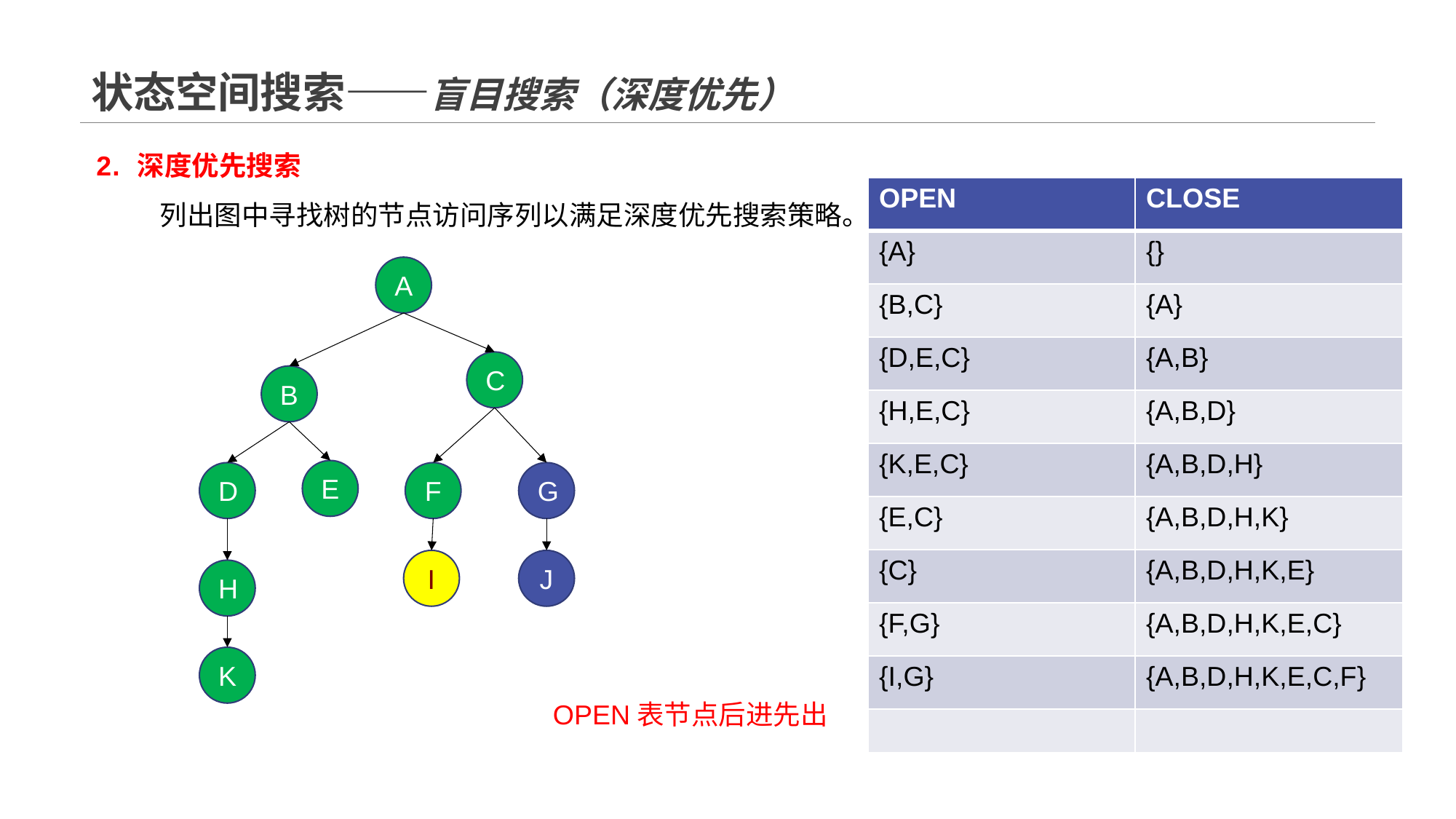

# 状态空间搜索——盲目搜索（深度优先）
深度优先搜索
| OPEN | CLOSE |
| --- | --- |
| {A} | {} |
| {B,C} | {A} |
| {D,E,C} | {A,B} |
| {H,E,C} | {A,B,D} |
| {K,E,C} | {A,B,D,H} |
| {E,C} | {A,B,D,H,K} |
| {C} | {A,B,D,H,K,E} |
| {F,G} | {A,B,D,H,K,E,C} |
| {I,G} | {A,B,D,H,K,E,C,F} |
|  |  |
列出图中寻找树的节点访问序列以满足深度优先搜索策略。
A
C
B
E
D
F
G
I
J
H
K
OPEN表节点后进先出